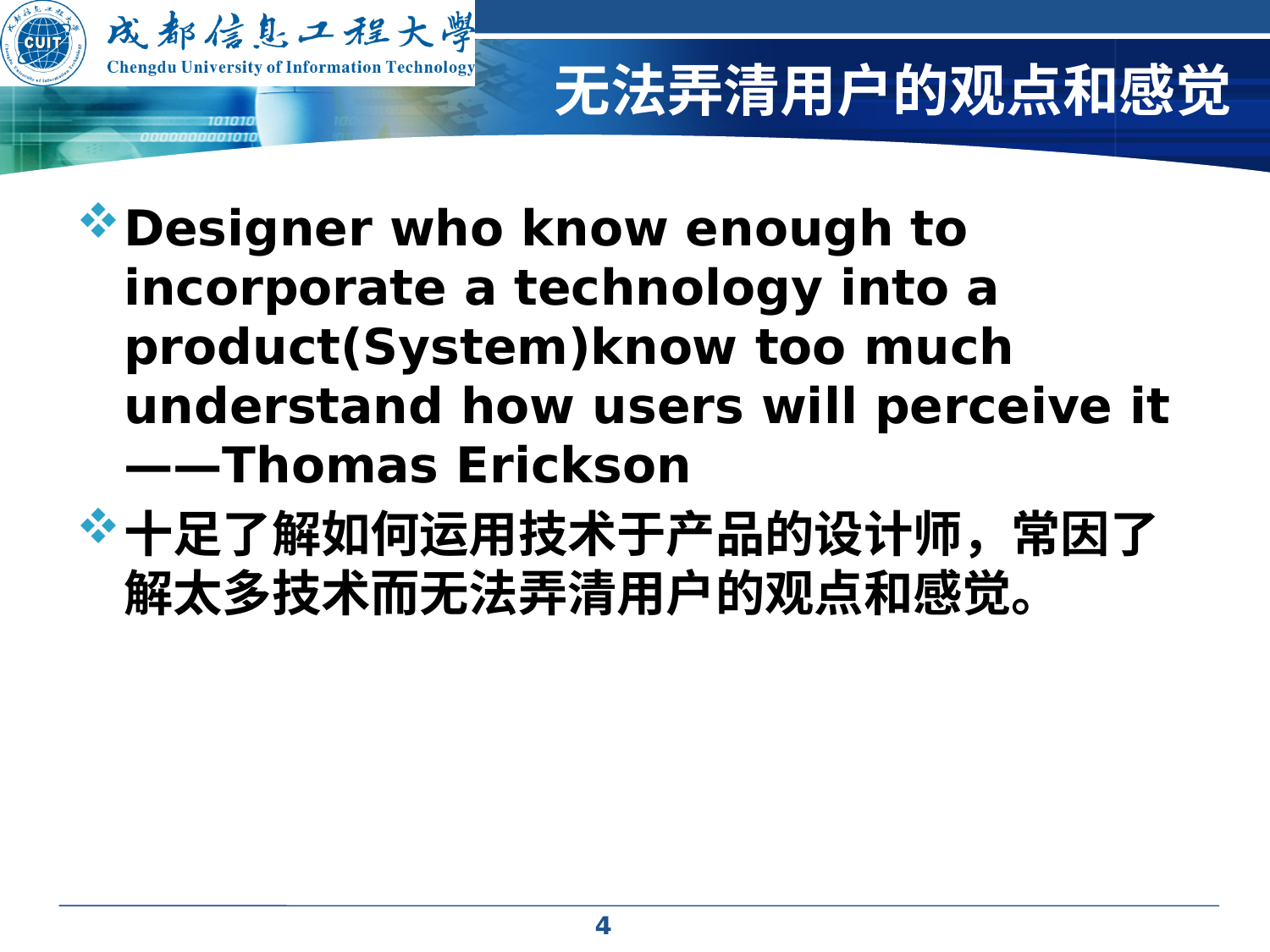

# 无法弄清用户的观点和感觉
Designer who know enough to incorporate a technology into a product(System)know too much understand how users will perceive it ——Thomas Erickson
十足了解如何运用技术于产品的设计师，常因了解太多技术而无法弄清用户的观点和感觉。
4